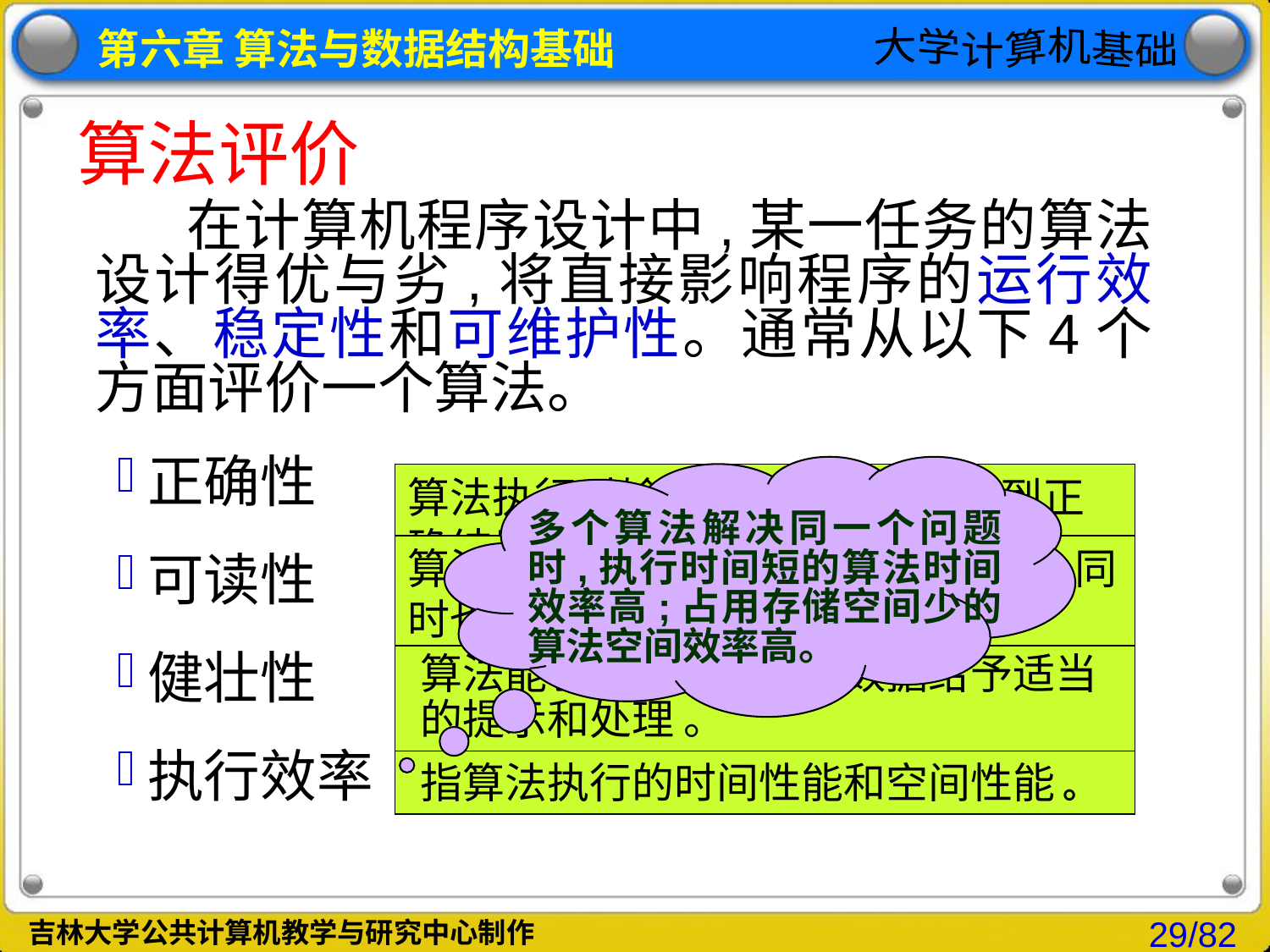

# 算法评价
         在计算机程序设计中,某一任务的算法设计得优与劣,将直接影响程序的运行效率、稳定性和可维护性。通常从以下4个方面评价一个算法。
正确性
可读性
健壮性
执行效率

多个算法解决同一个问题时,执行时间短的算法时间效率高;占用存储空间少的算法空间效率高。
算法执行时输入正确数据能够得到正确结果.
算法要容易理解和阅读,容易实现，同时也要便于程序维护和完善。
算法能够对输入的各种数据给予适当的提示和处理 。
指算法执行的时间性能和空间性能 。
29/82